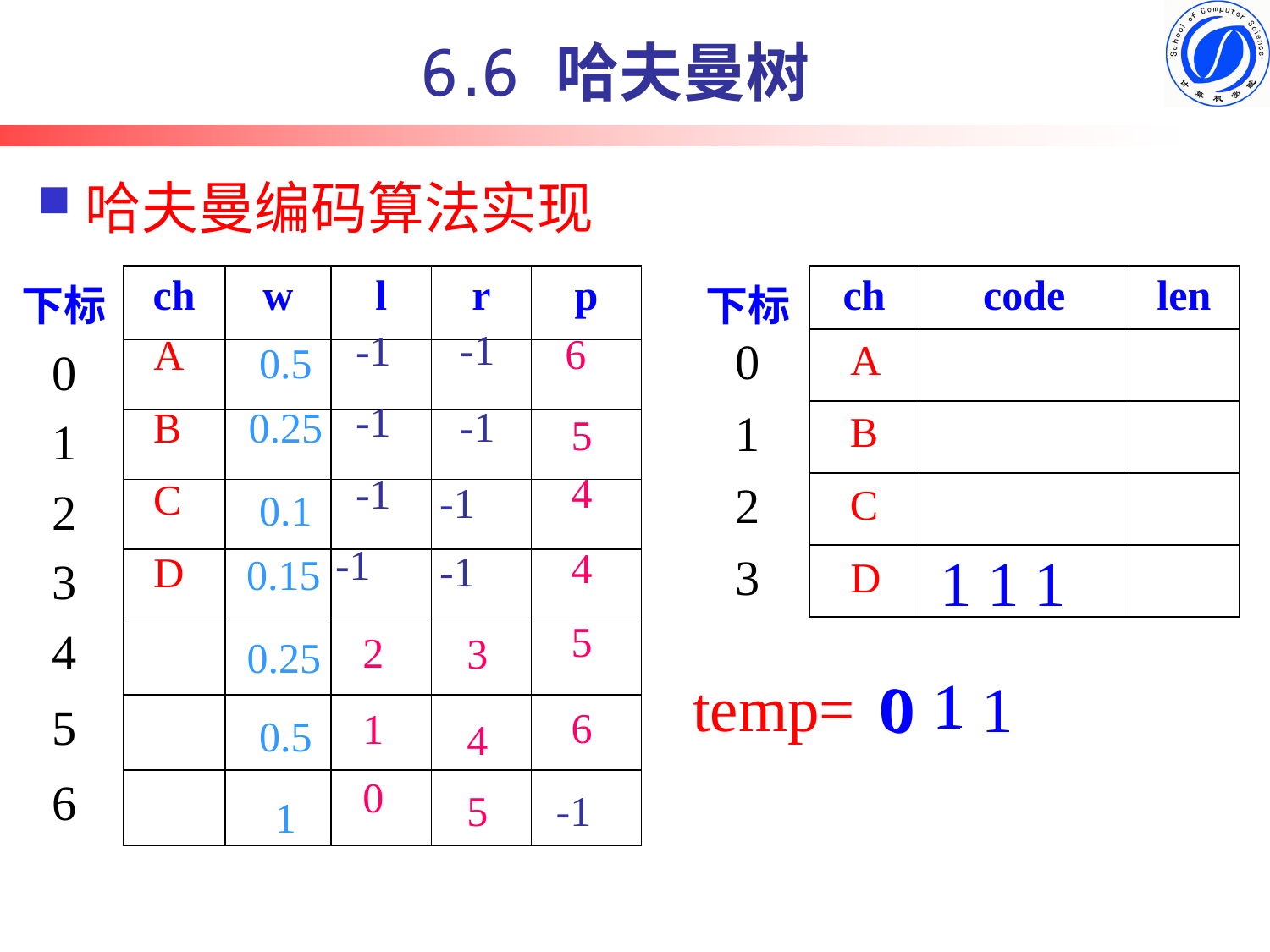

6.6 哈夫曼树
哈夫曼编码算法实现
| 下标 | ch | w | l | r | p |
| --- | --- | --- | --- | --- | --- |
| 0 |  |  |  |  |  |
| 1 |  |  |  |  |  |
| 2 |  |  |  |  |  |
| 3 |  |  |  |  |  |
| 4 |  |  |  |  |  |
| 5 |  |  |  |  |  |
| 6 |  |  |  |  |  |
| 下标 | ch | code | len |
| --- | --- | --- | --- |
| 0 |  |  |  |
| 1 |  |  |  |
| 2 |  |  |  |
| 3 |  |  |  |
-1
-1
6
A
A
B
C
D
0.5
-1
-1
B
0.25
5
4
-1
C
-1
0.1
-1
4
1
1
1
-1
D
0.15
5
2
3
0.25
1
1
temp=
0
0
1
0
6
1
0.5
4
0
5
-1
1